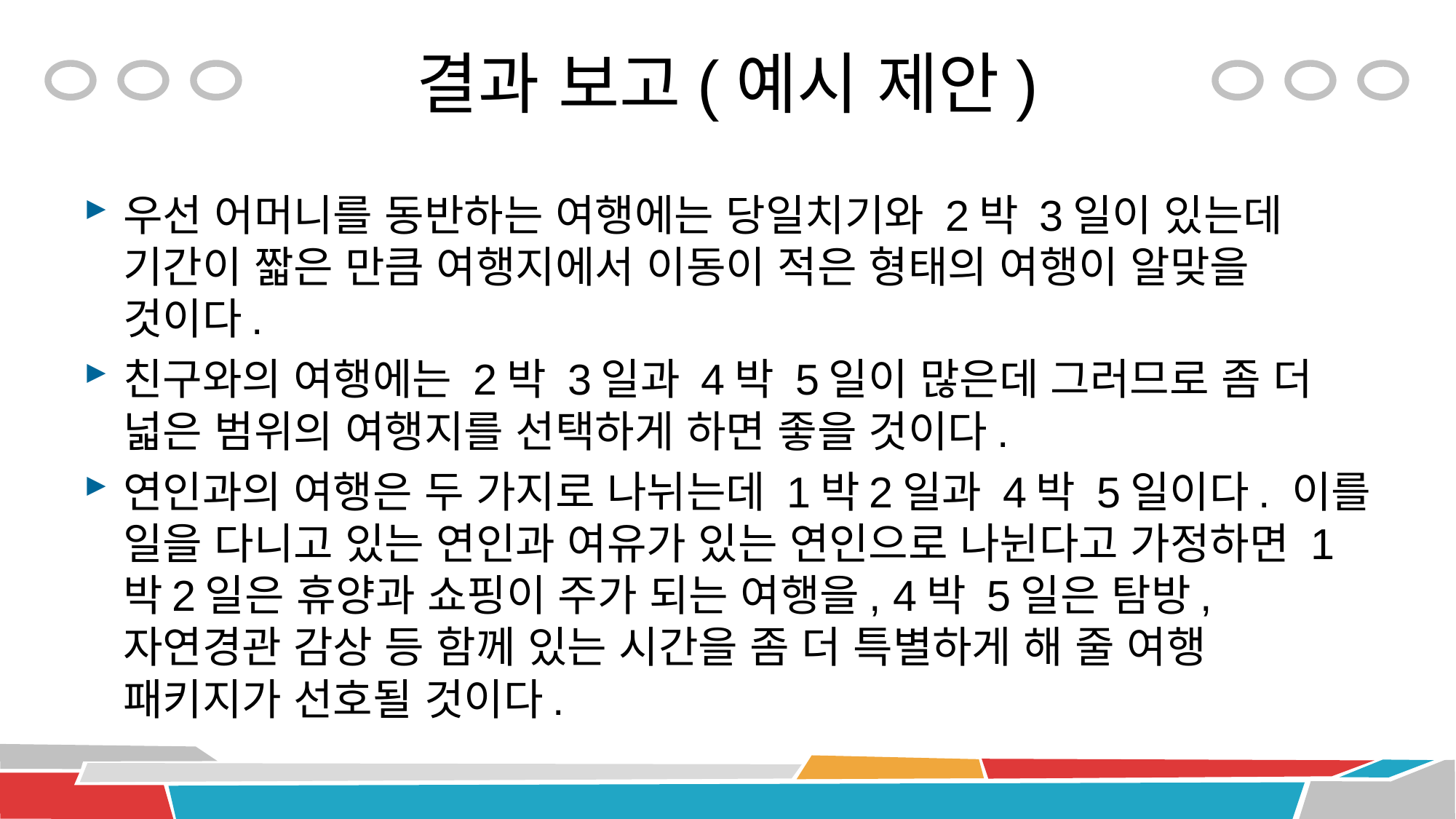

# 결과 보고(예시 제안)
우선 어머니를 동반하는 여행에는 당일치기와 2박 3일이 있는데 기간이 짧은 만큼 여행지에서 이동이 적은 형태의 여행이 알맞을 것이다.
친구와의 여행에는 2박 3일과 4박 5일이 많은데 그러므로 좀 더 넓은 범위의 여행지를 선택하게 하면 좋을 것이다.
연인과의 여행은 두 가지로 나뉘는데 1박2일과 4박 5일이다. 이를 일을 다니고 있는 연인과 여유가 있는 연인으로 나뉜다고 가정하면 1박2일은 휴양과 쇼핑이 주가 되는 여행을, 4박 5일은 탐방, 자연경관 감상 등 함께 있는 시간을 좀 더 특별하게 해 줄 여행 패키지가 선호될 것이다.